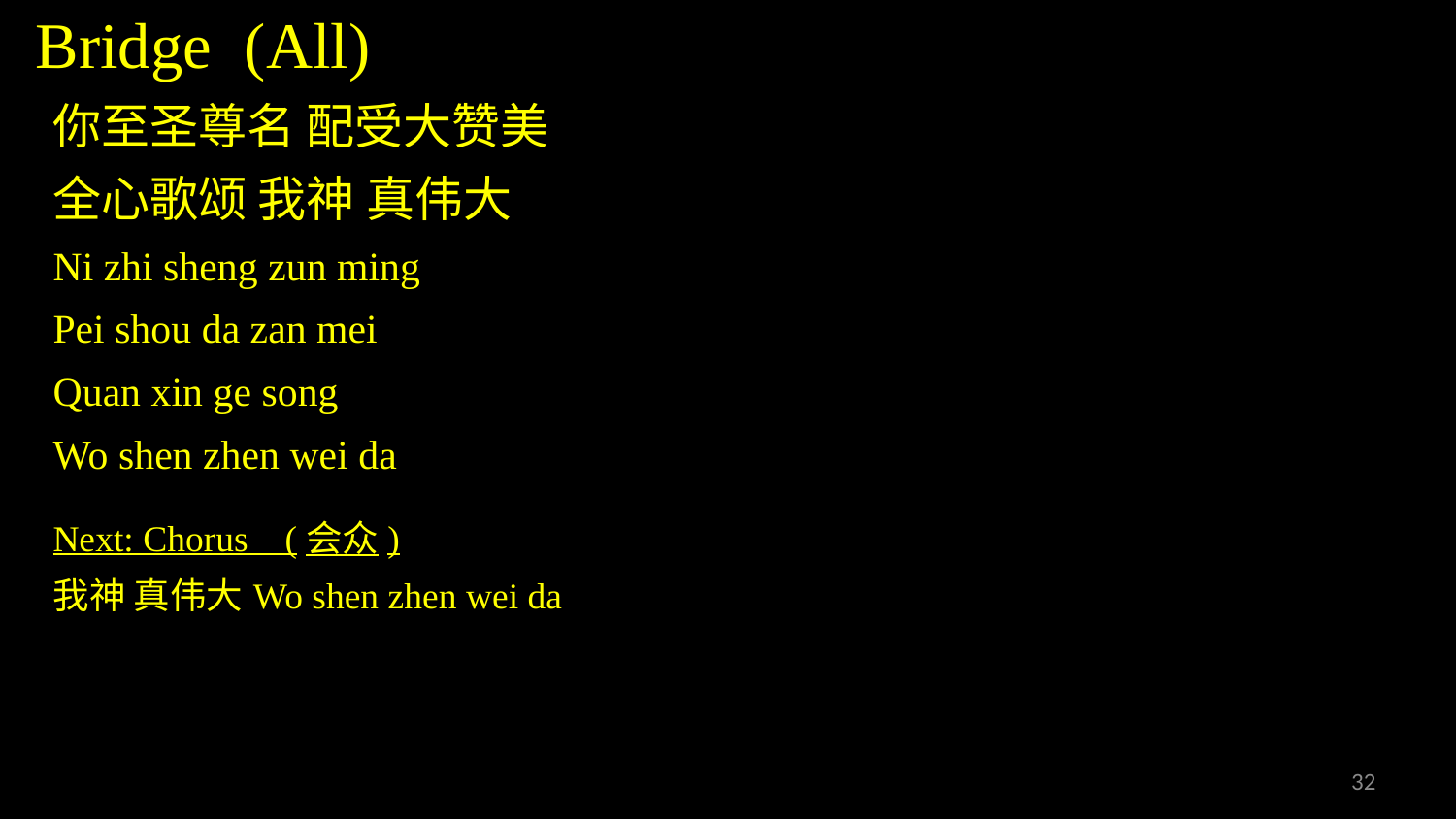

# Bridge  (All)
你至圣尊名 配受大赞美
全心歌颂 我神 真伟大
Ni zhi sheng zun ming
Pei shou da zan mei
Quan xin ge song
Wo shen zhen wei da

Next: Chorus    (会众)
我神 真伟大	Wo shen zhen wei da

32